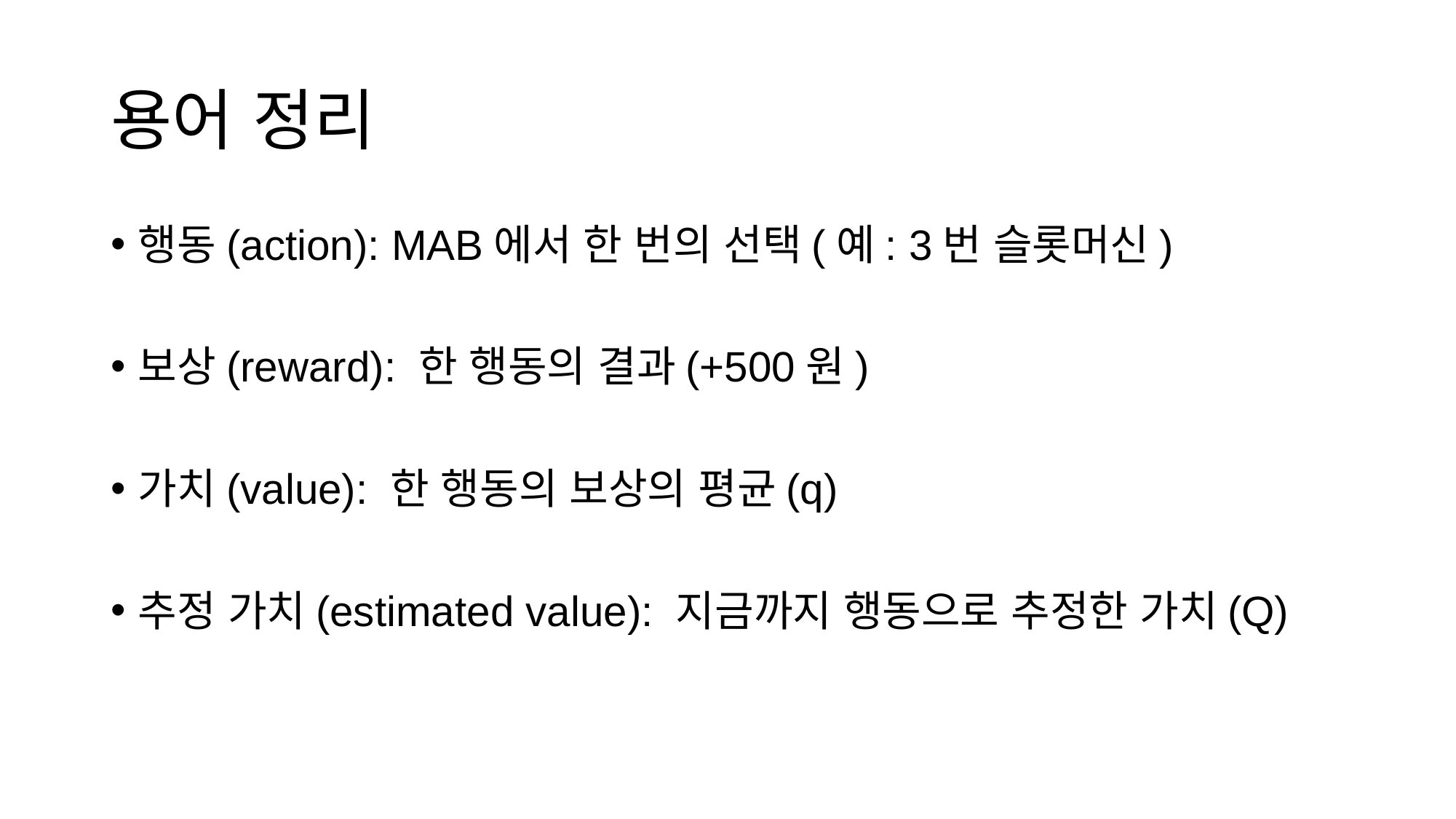

# 용어 정리
행동(action): MAB에서 한 번의 선택(예: 3번 슬롯머신)

보상(reward): 한 행동의 결과(+500원)

가치(value): 한 행동의 보상의 평균(q)

추정 가치(estimated value): 지금까지 행동으로 추정한 가치(Q)